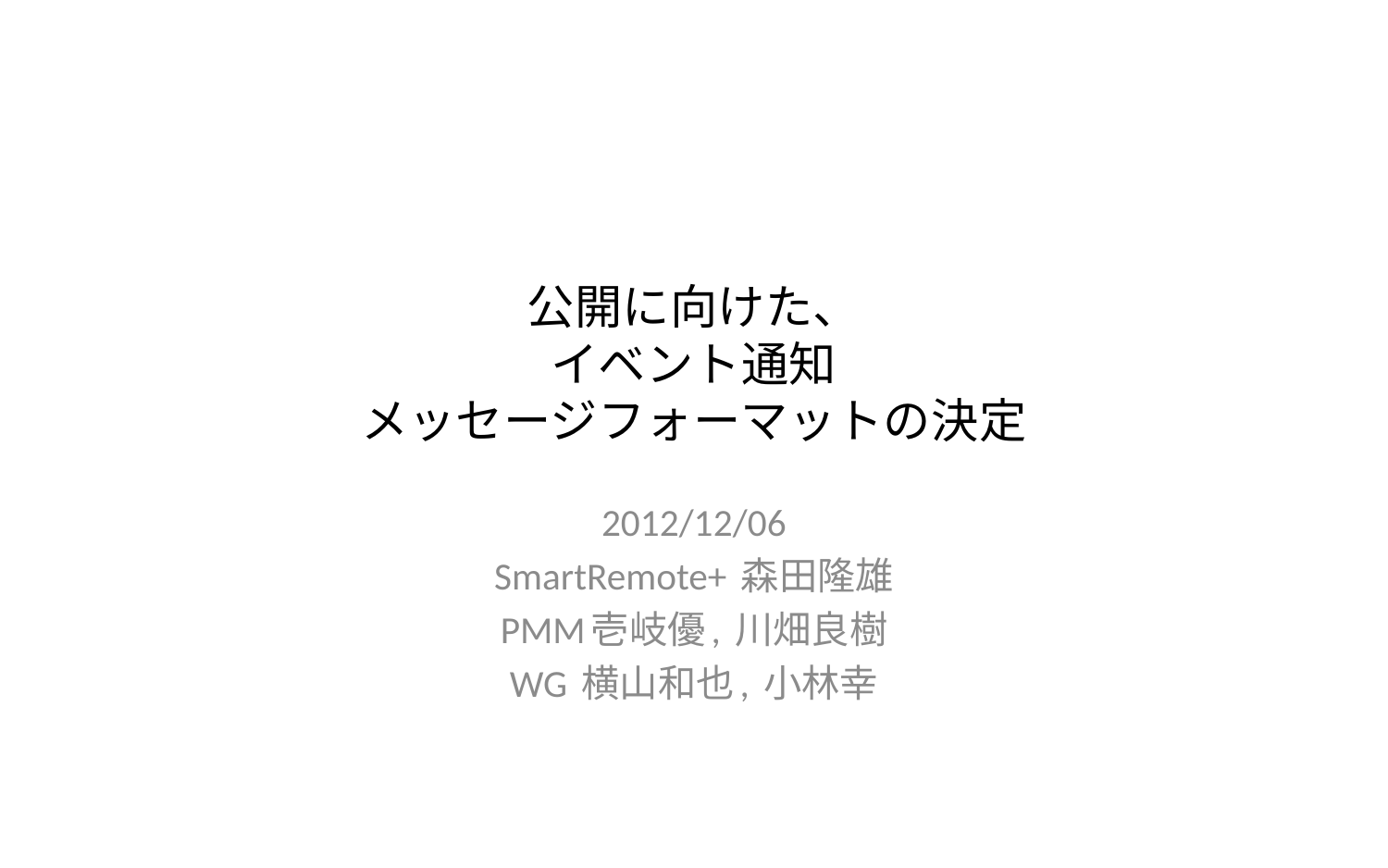

# 公開に向けた、 イベント通知 メッセージフォーマットの決定
2012/12/06
SmartRemote+ 森田隆雄
PMM壱岐優, 川畑良樹
WG 横山和也, 小林幸